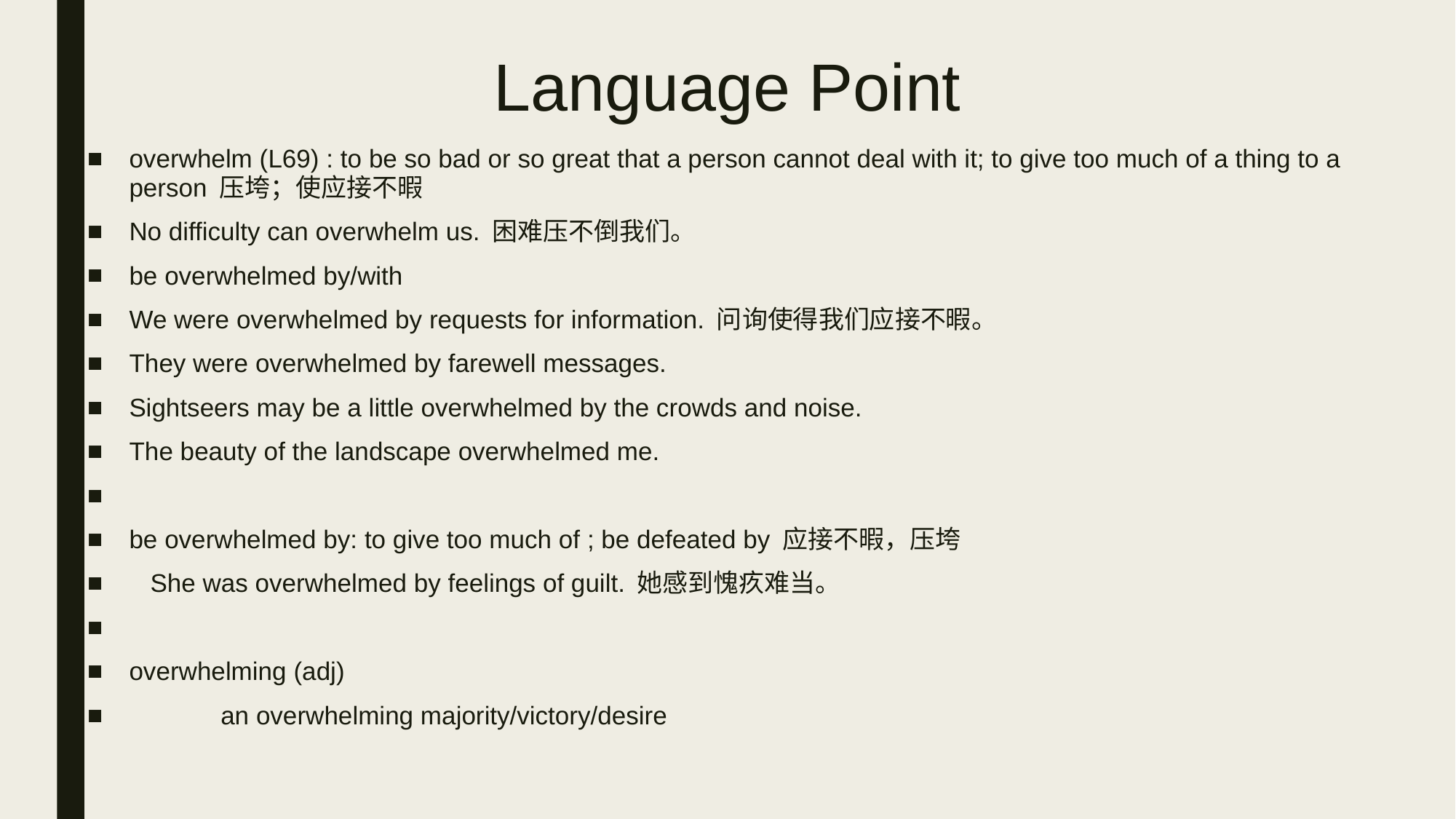

# Language Point
overwhelm (L69) : to be so bad or so great that a person cannot deal with it; to give too much of a thing to a person 压垮；使应接不暇
No difficulty can overwhelm us. 困难压不倒我们。
be overwhelmed by/with
We were overwhelmed by requests for information. 问询使得我们应接不暇。
They were overwhelmed by farewell messages.
Sightseers may be a little overwhelmed by the crowds and noise.
The beauty of the landscape overwhelmed me.

be overwhelmed by: to give too much of ; be defeated by 应接不暇，压垮
   She was overwhelmed by feelings of guilt. 她感到愧疚难当。

overwhelming (adj)
	an overwhelming majority/victory/desire